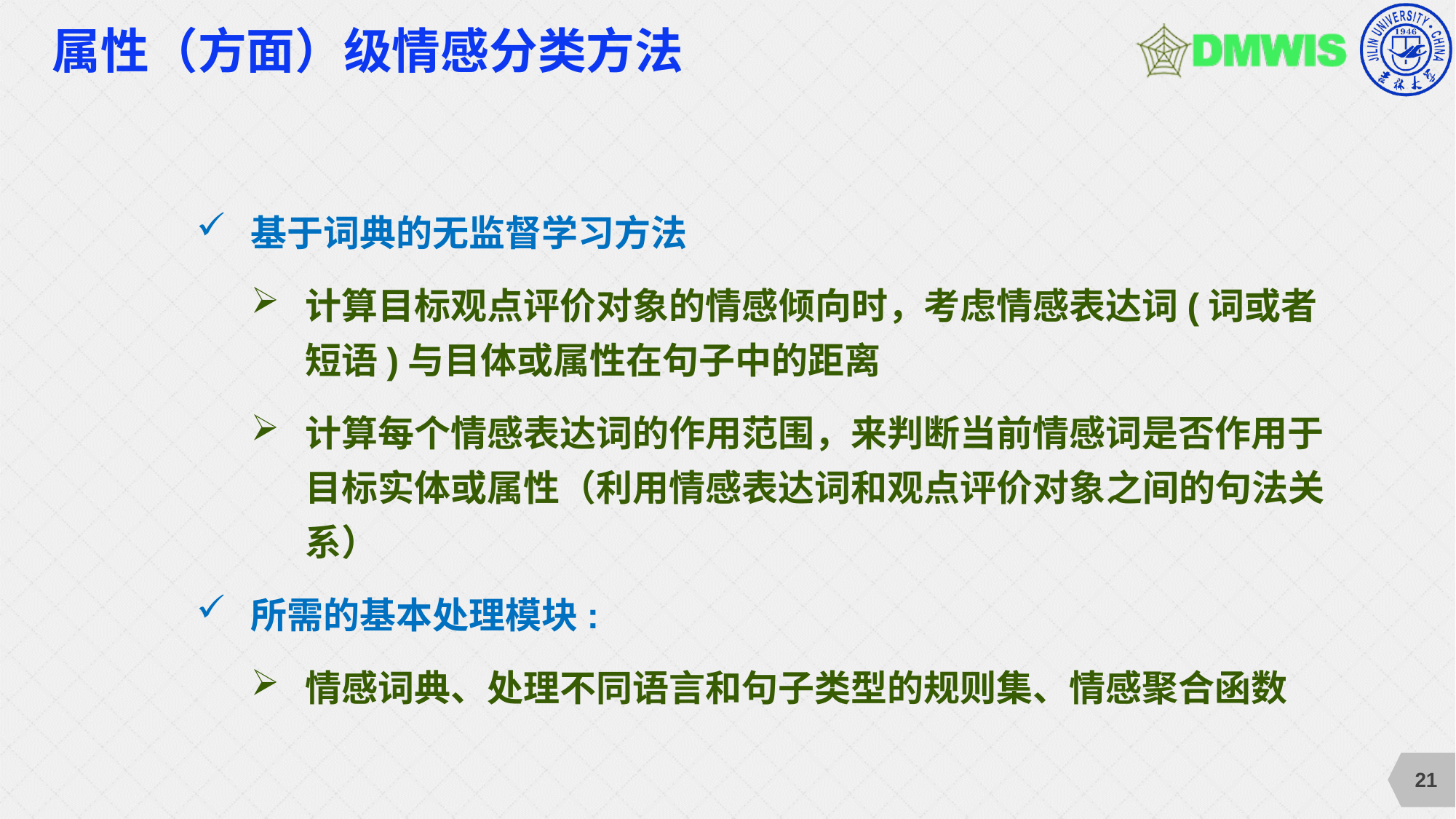

# 属性（方面）级情感分类方法

基于词典的无监督学习方法
计算目标观点评价对象的情感倾向时，考虑情感表达词(词或者短语)与目体或属性在句子中的距离
计算每个情感表达词的作用范围，来判断当前情感词是否作用于目标实体或属性（利用情感表达词和观点评价对象之间的句法关系）
所需的基本处理模块:
情感词典、处理不同语言和句子类型的规则集、情感聚合函数

21